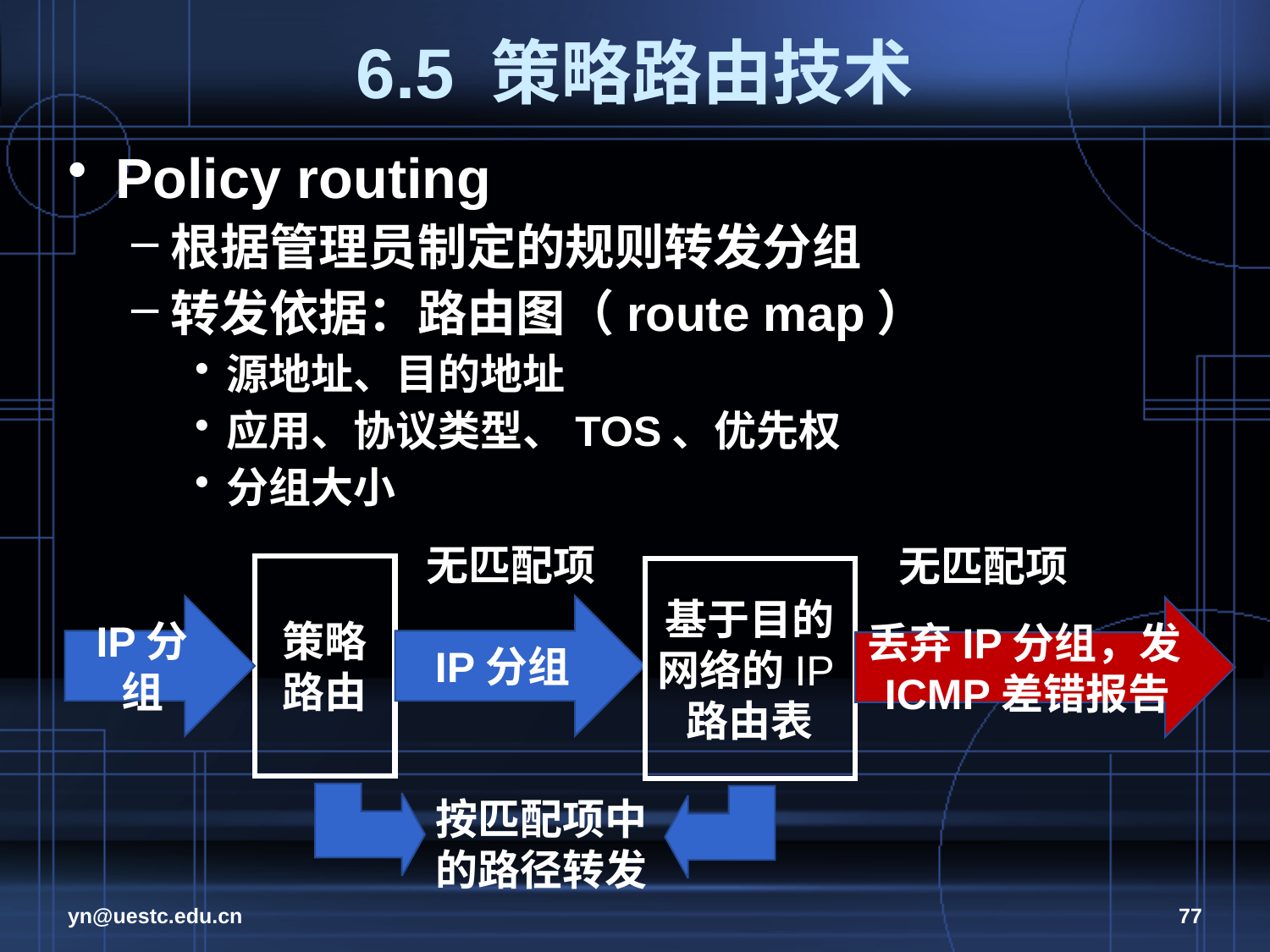

# 6.5 策略路由技术
Policy routing
根据管理员制定的规则转发分组
转发依据：路由图（route map）
源地址、目的地址
应用、协议类型、TOS、优先权
分组大小
无匹配项
无匹配项
策略
路由
基于目的网络的IP路由表
IP分组
IP分组
丢弃IP分组，发ICMP差错报告

按匹配项中
的路径转发
yn@uestc.edu.cn
77